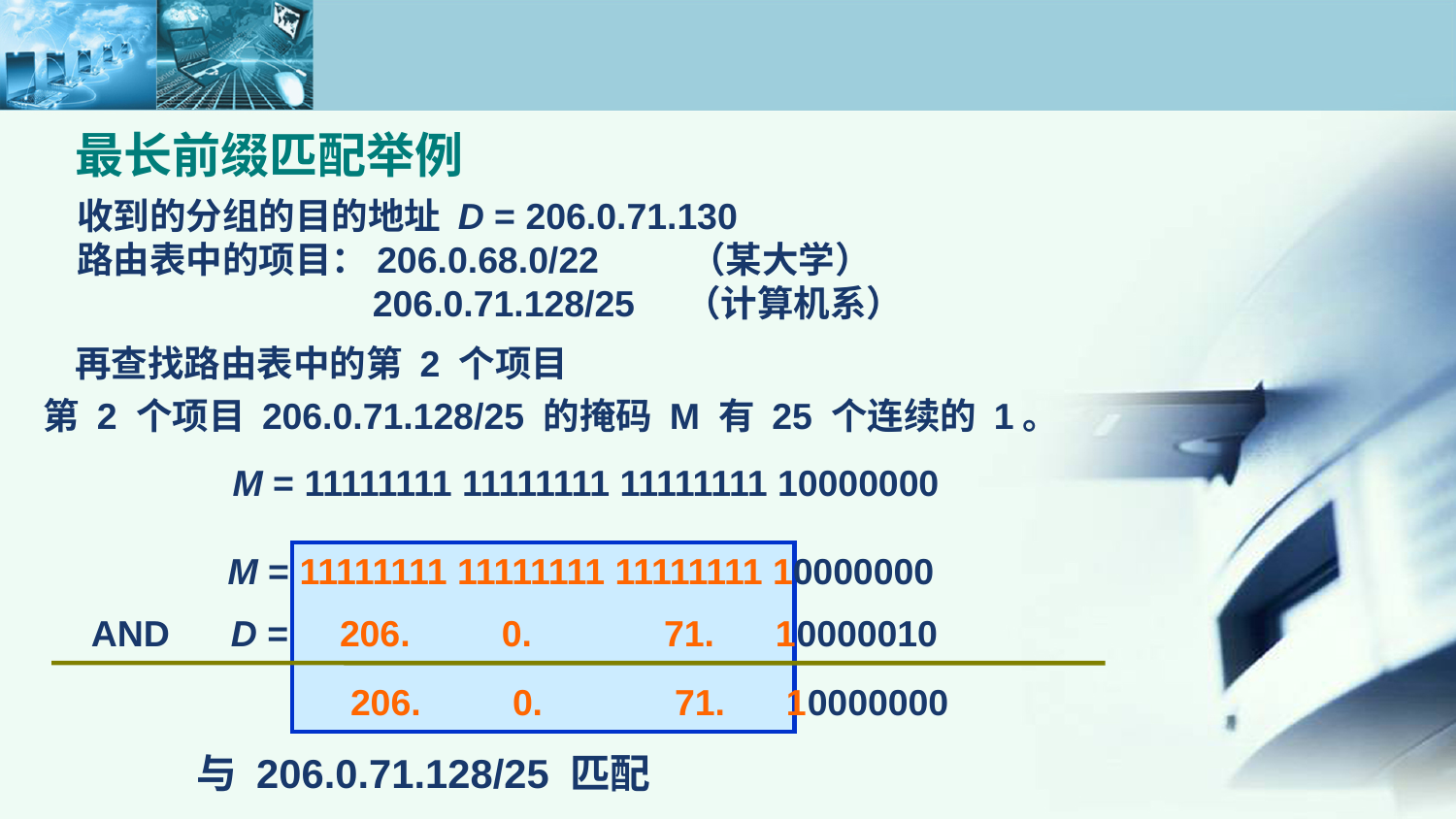

最长前缀匹配举例
收到的分组的目的地址 D = 206.0.71.130
路由表中的项目：206.0.68.0/22        （某大学）
                             206.0.71.128/25    （计算机系）
再查找路由表中的第 2 个项目
第 2 个项目 206.0.71.128/25 的掩码 M 有 25 个连续的 1。
M = 11111111 11111111 11111111 10000000
M = 11111111 11111111 11111111 10000000

AND      D =     206.         0.             71.      10000010

206.         0.             71.      10000000
与 206.0.71.128/25 匹配